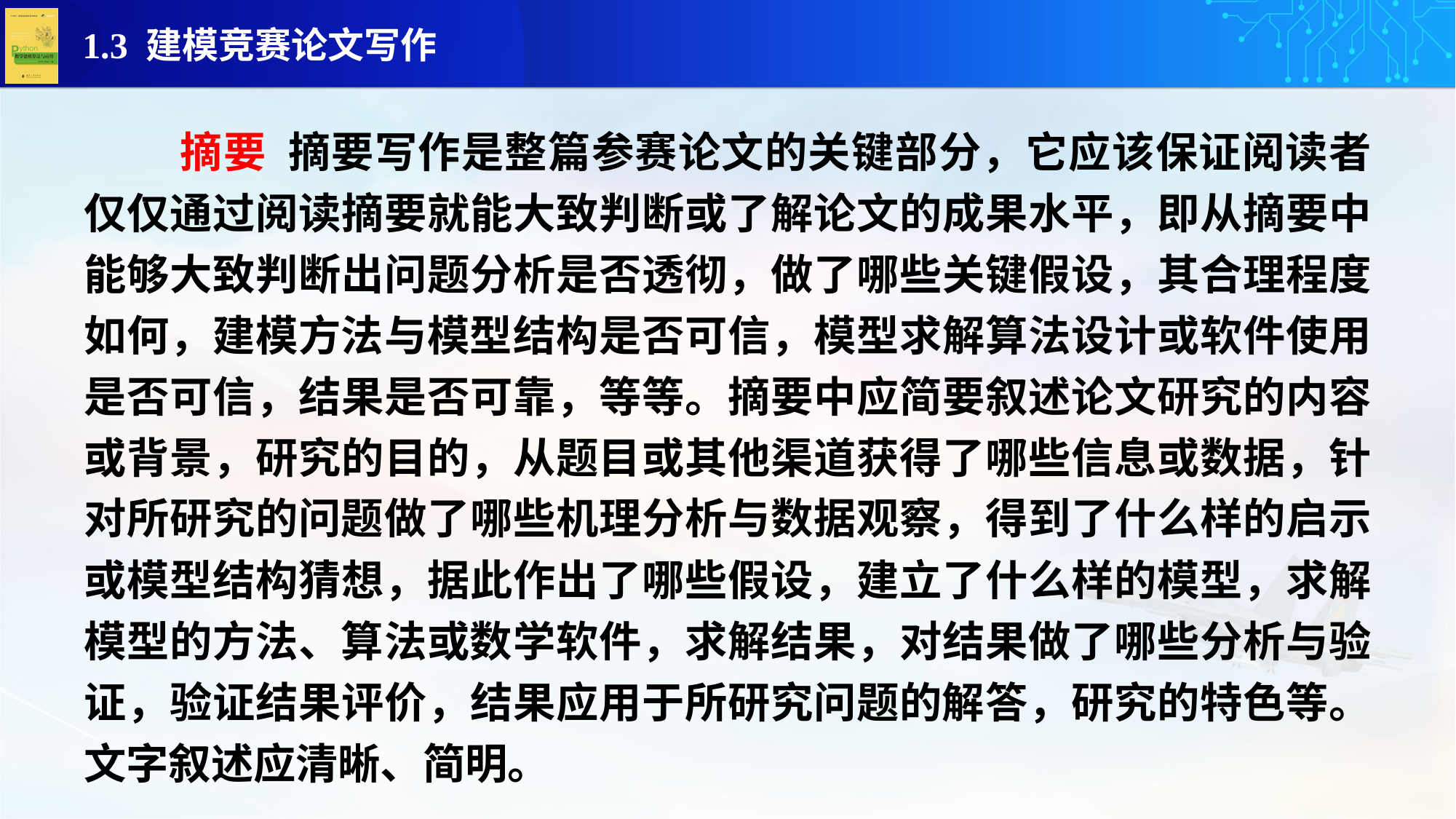

摘要  摘要写作是整篇参赛论文的关键部分，它应该保证阅读者仅仅通过阅读摘要就能大致判断或了解论文的成果水平，即从摘要中能够大致判断出问题分析是否透彻，做了哪些关键假设，其合理程度如何，建模方法与模型结构是否可信，模型求解算法设计或软件使用是否可信，结果是否可靠，等等。摘要中应简要叙述论文研究的内容或背景，研究的目的，从题目或其他渠道获得了哪些信息或数据，针对所研究的问题做了哪些机理分析与数据观察，得到了什么样的启示或模型结构猜想，据此作出了哪些假设，建立了什么样的模型，求解模型的方法、算法或数学软件，求解结果，对结果做了哪些分析与验证，验证结果评价，结果应用于所研究问题的解答，研究的特色等。文字叙述应清晰、简明。